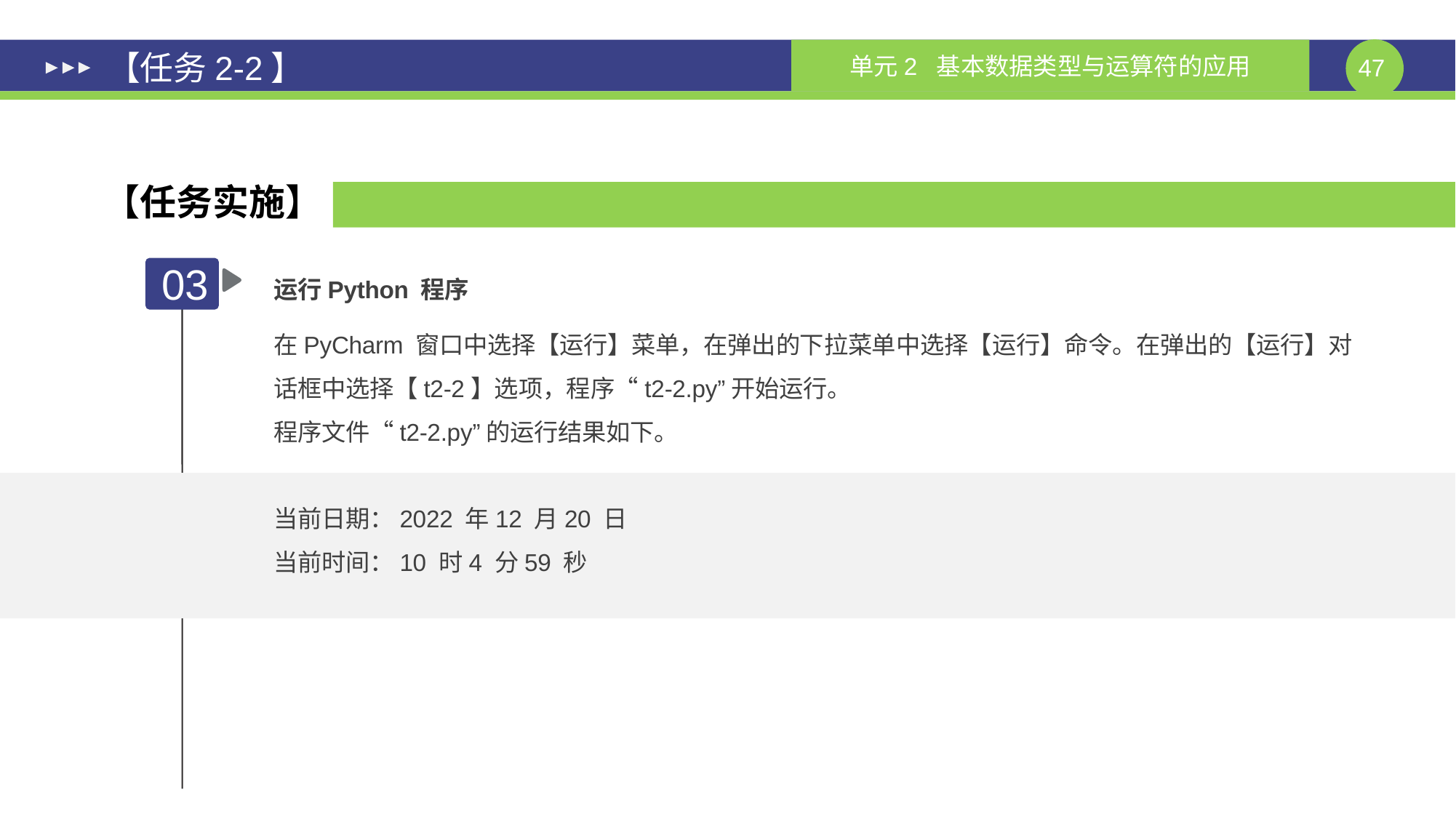

# 【任务2-2】
【任务实施】

03

运行Python 程序

在PyCharm 窗口中选择【运行】菜单，在弹出的下拉菜单中选择【运行】命令。在弹出的【运行】对话框中选择【t2-2】选项，程序“t2-2.py”开始运行。
程序文件“t2-2.py”的运行结果如下。

当前日期：2022 年12 月20 日
当前时间：10 时4 分59 秒